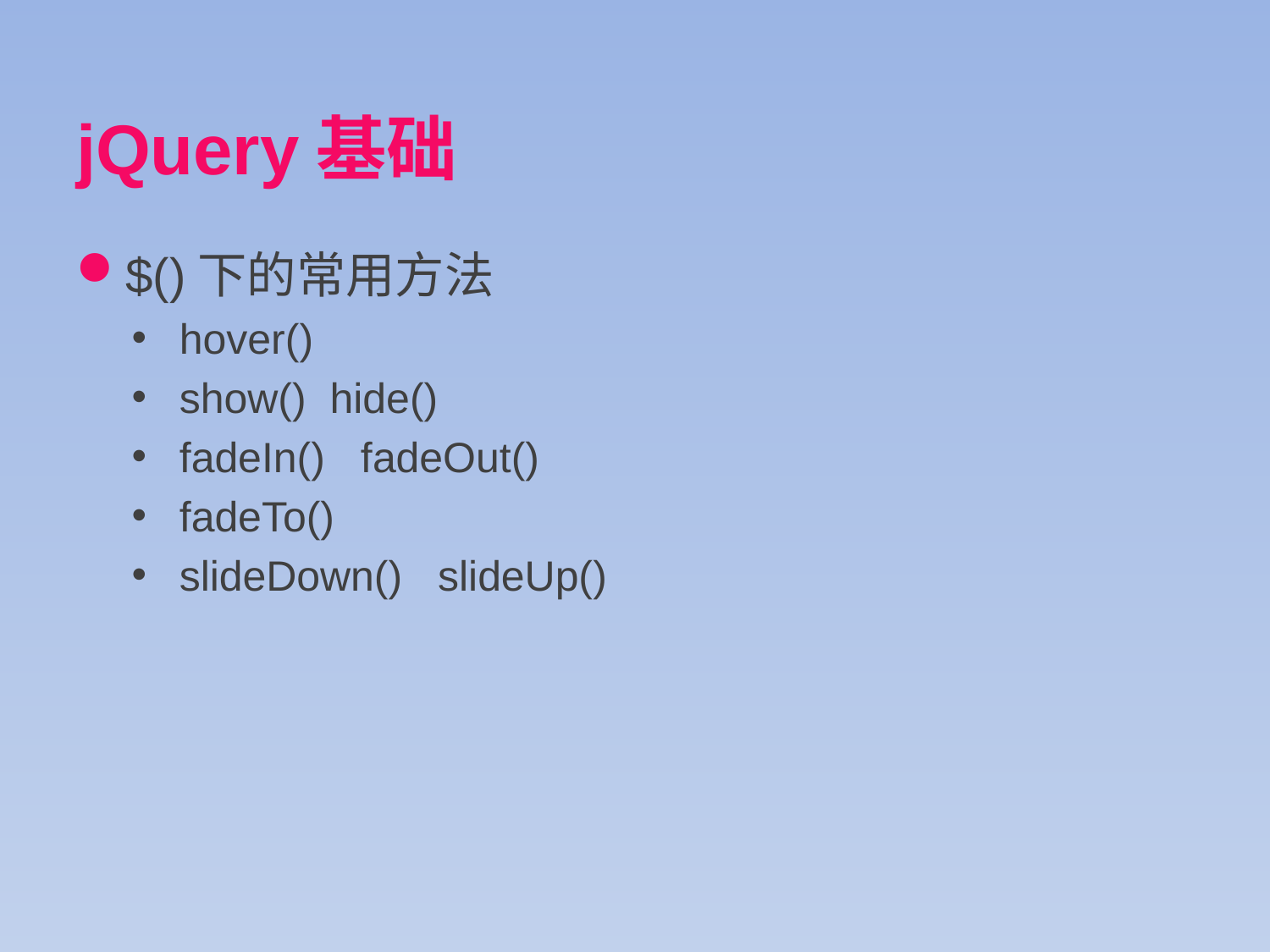

# jQuery基础
$()下的常用方法
hover()
show()  hide()
fadeIn()   fadeOut()
fadeTo()
slideDown()   slideUp()